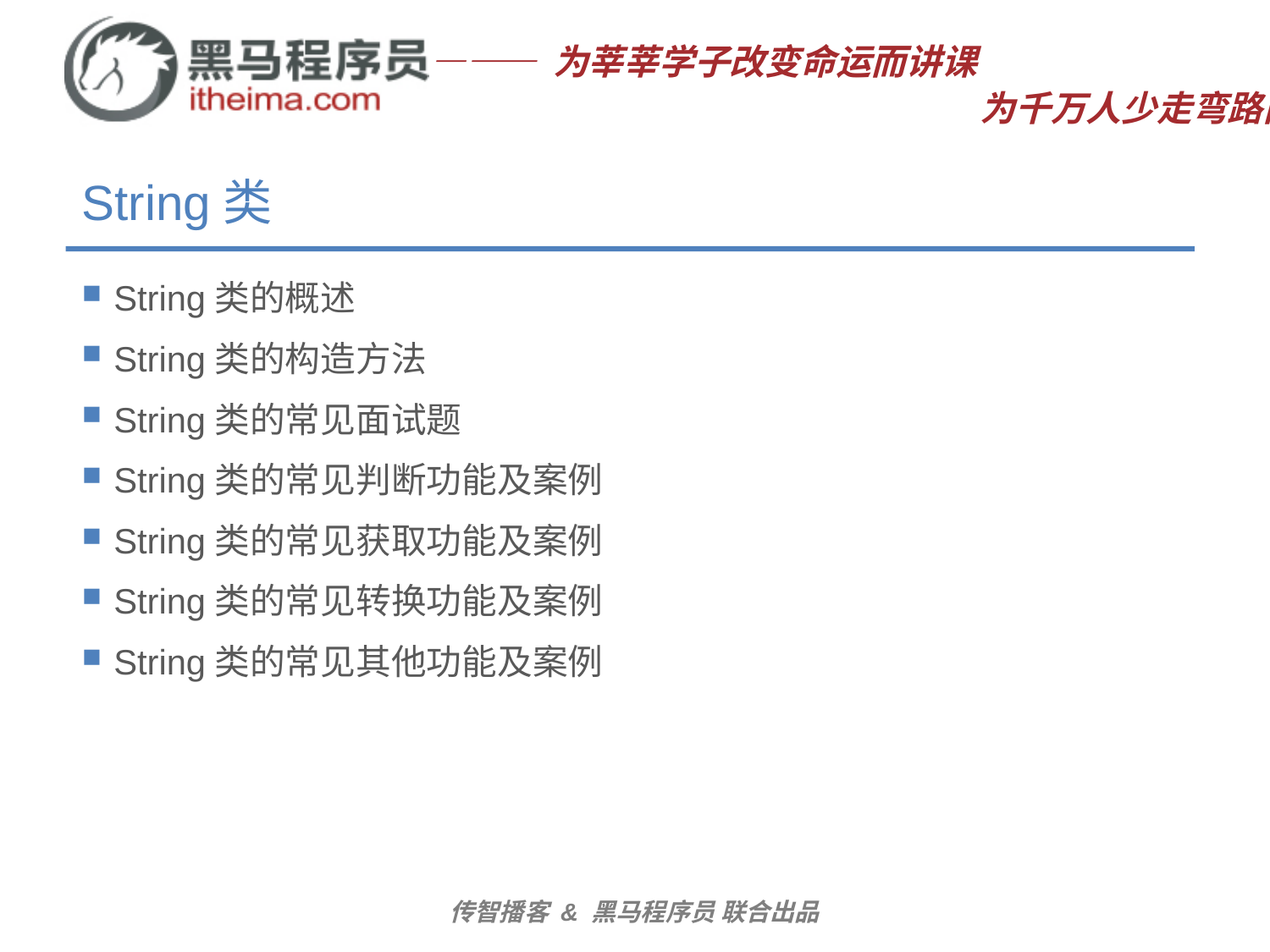

# String类
String类的概述
String类的构造方法
String类的常见面试题
String类的常见判断功能及案例
String类的常见获取功能及案例
String类的常见转换功能及案例
String类的常见其他功能及案例